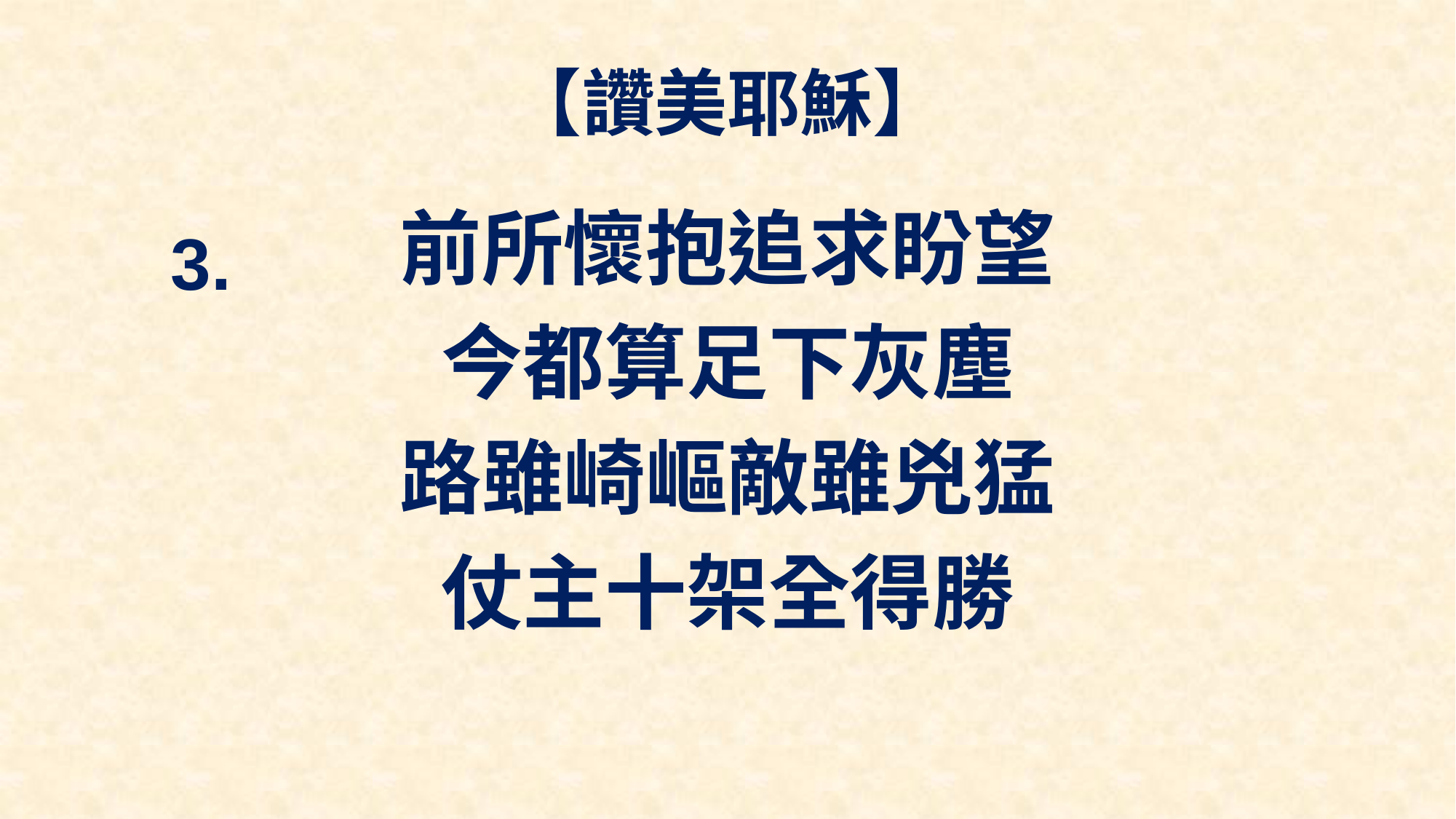

# 【讚美耶穌】
前所懷抱追求盼望
今都算足下灰塵
路雖崎嶇敵雖兇猛
仗主十架全得勝
3.